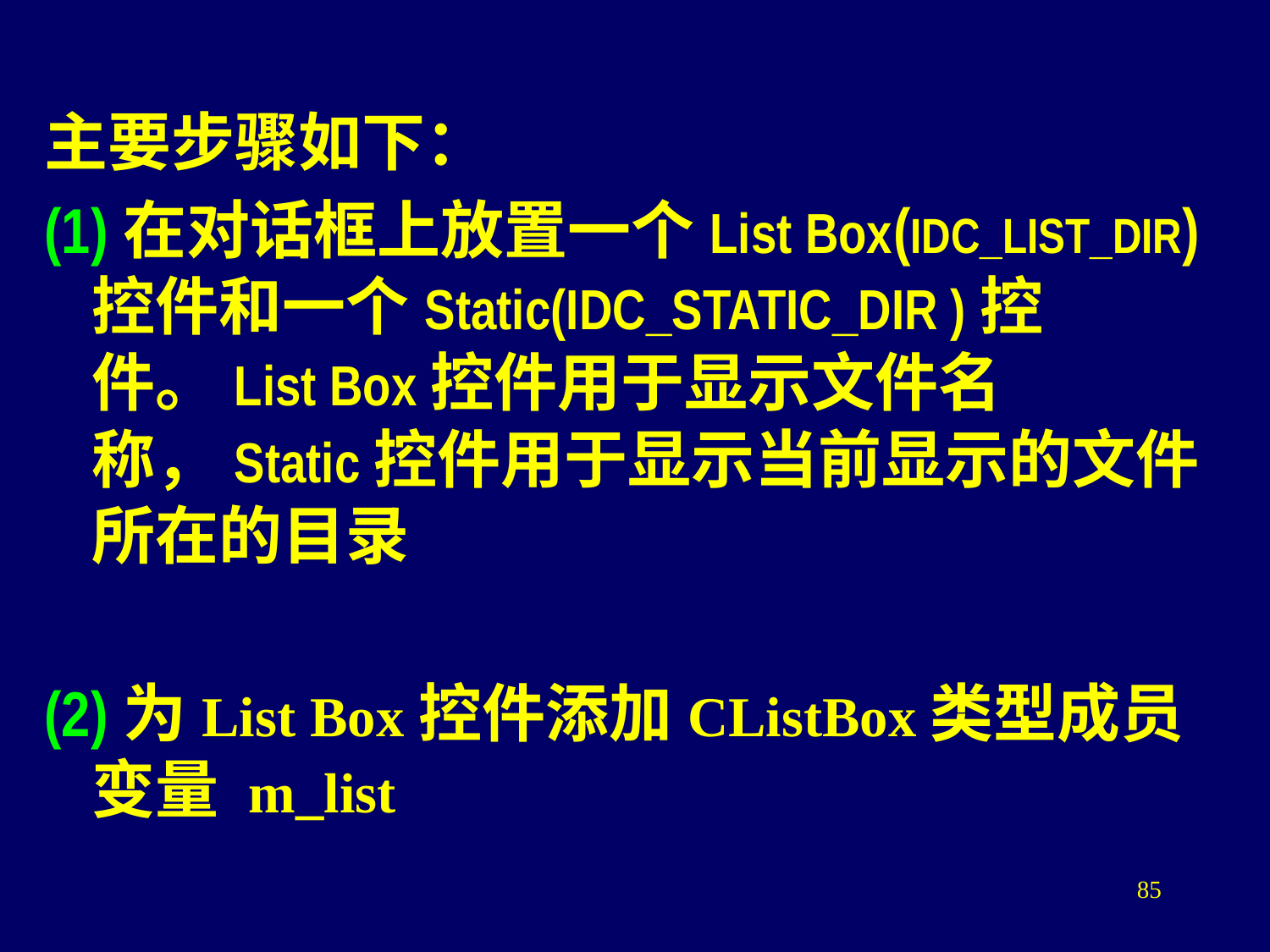

主要步骤如下：
(1)在对话框上放置一个List Box(IDC_LIST_DIR)控件和一个Static(IDC_STATIC_DIR )控件。List Box控件用于显示文件名称，Static控件用于显示当前显示的文件所在的目录

(2)为List Box控件添加CListBox类型成员变量 m_list
85